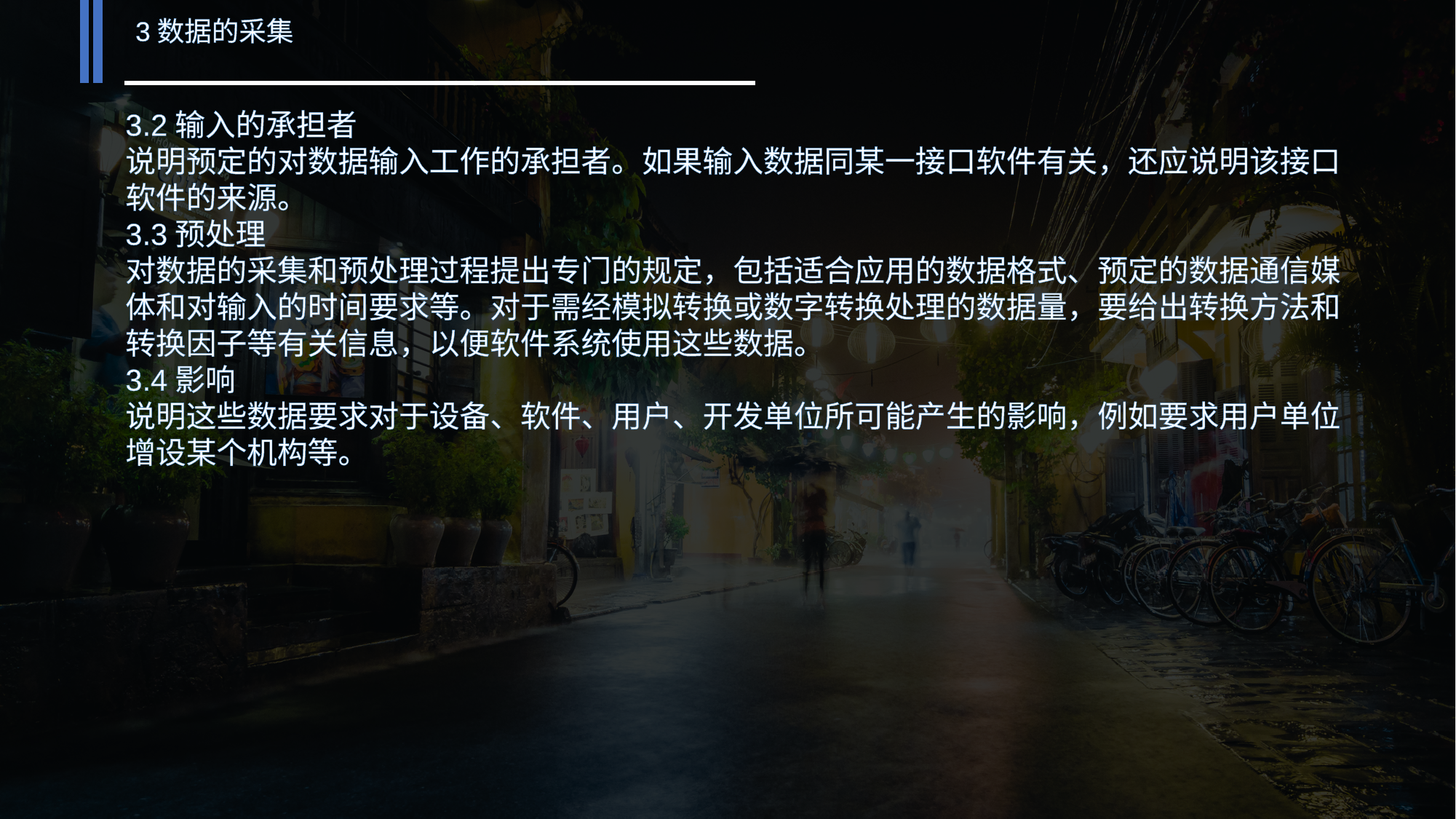

3数据的采集
3.2输入的承担者
说明预定的对数据输入工作的承担者。如果输入数据同某一接口软件有关，还应说明该接口软件的来源。
3.3预处理
对数据的采集和预处理过程提出专门的规定，包括适合应用的数据格式、预定的数据通信媒体和对输入的时间要求等。对于需经模拟转换或数字转换处理的数据量，要给出转换方法和转换因子等有关信息，以便软件系统使用这些数据。
3.4影响
说明这些数据要求对于设备、软件、用户、开发单位所可能产生的影响，例如要求用户单位增设某个机构等。